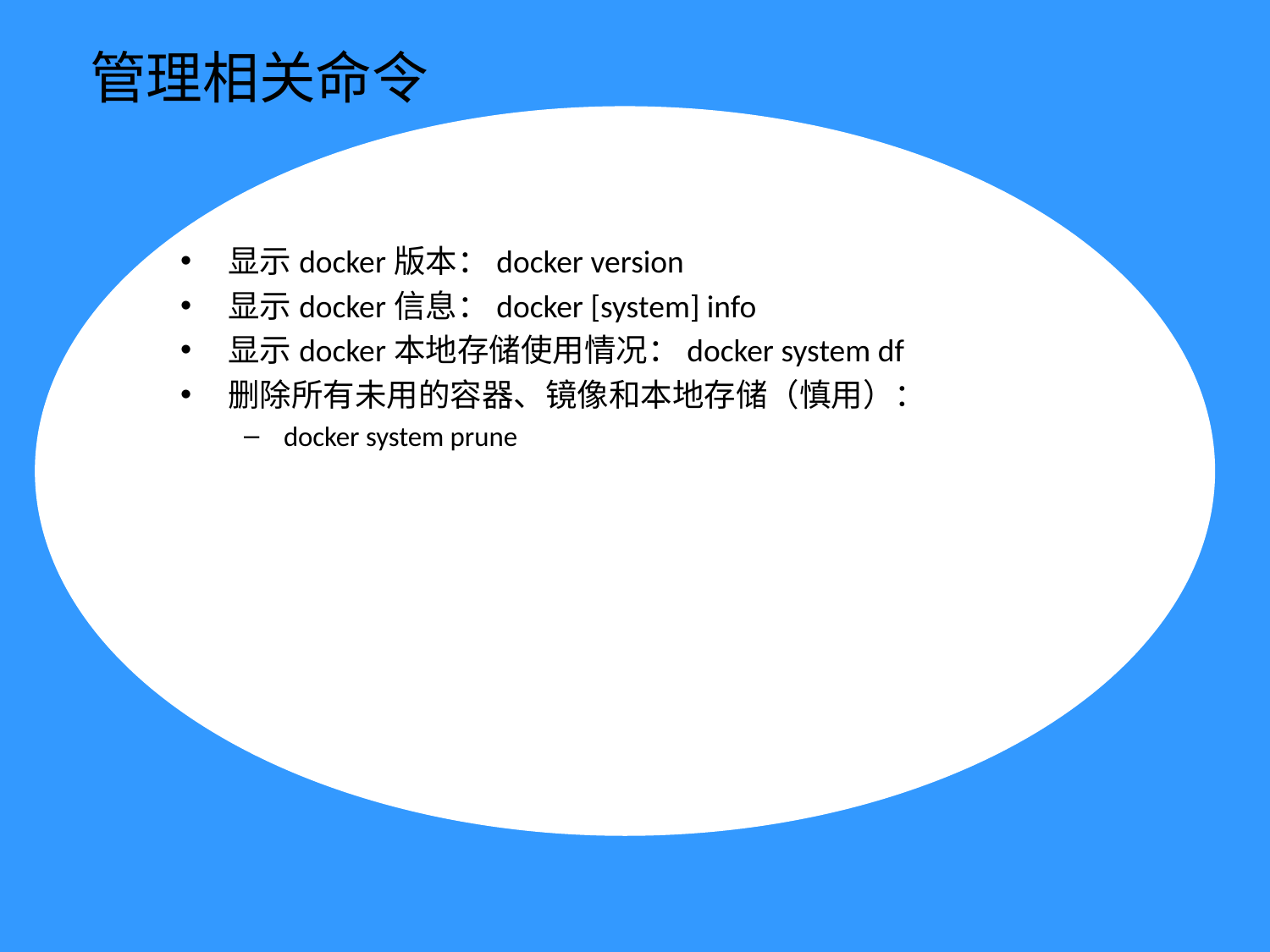

# 管理相关命令
显示docker版本：docker version
显示docker信息：docker [system] info
显示docker本地存储使用情况：docker system df
删除所有未用的容器、镜像和本地存储（慎用）：
docker system prune